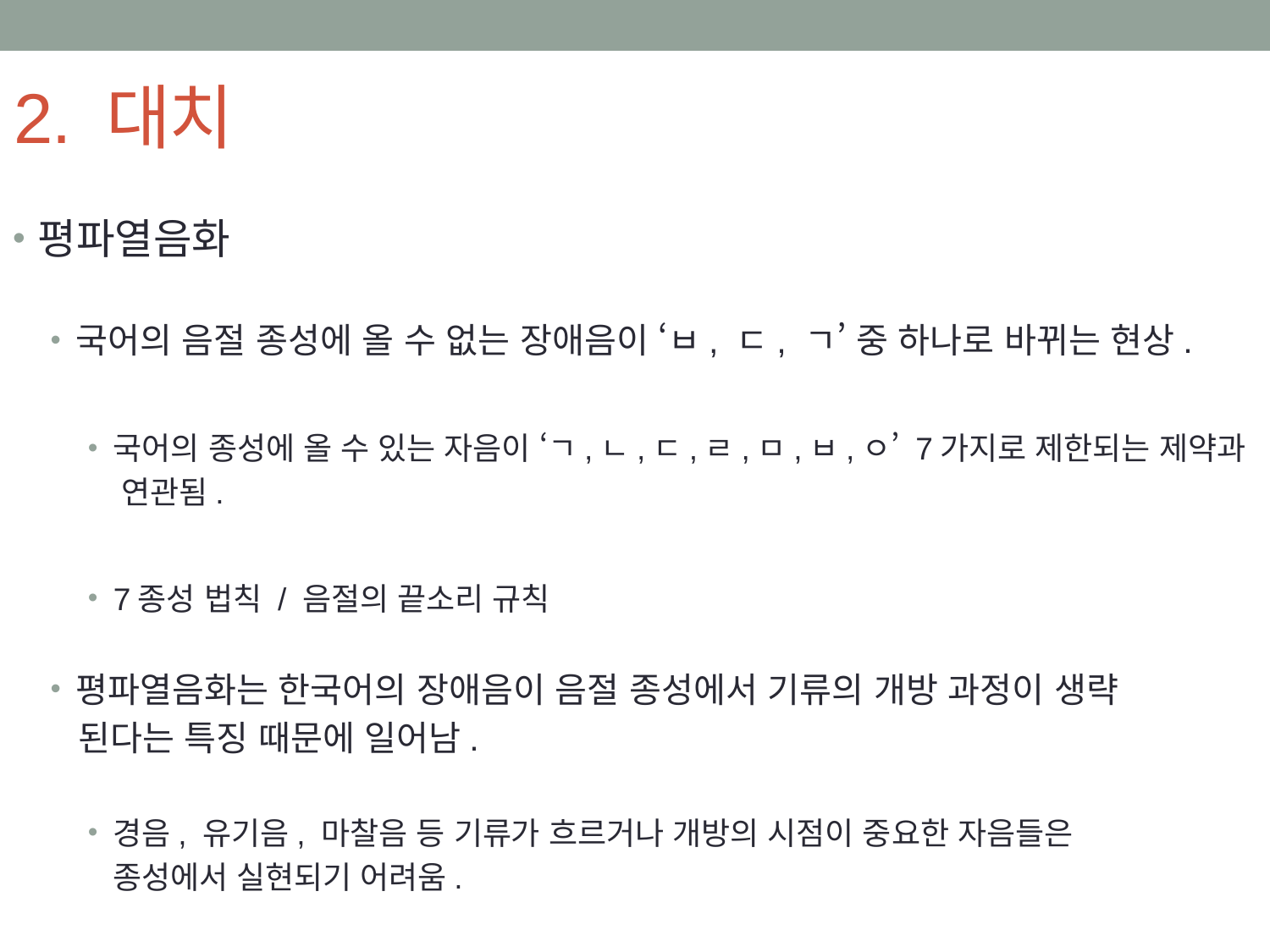

# 2. 대치
평파열음화

국어의 음절 종성에 올 수 없는 장애음이 ‘ㅂ, ㄷ, ㄱ’ 중 하나로 바뀌는 현상.

국어의 종성에 올 수 있는 자음이 ‘ㄱ,ㄴ,ㄷ,ㄹ,ㅁ,ㅂ,ㅇ’ 7가지로 제한되는 제약과
   연관됨.

7종성 법칙 / 음절의 끝소리 규칙

평파열음화는 한국어의 장애음이 음절 종성에서 기류의 개방 과정이 생략
  된다는 특징 때문에 일어남.

경음, 유기음, 마찰음 등 기류가 흐르거나 개방의 시점이 중요한 자음들은
  종성에서 실현되기 어려움.